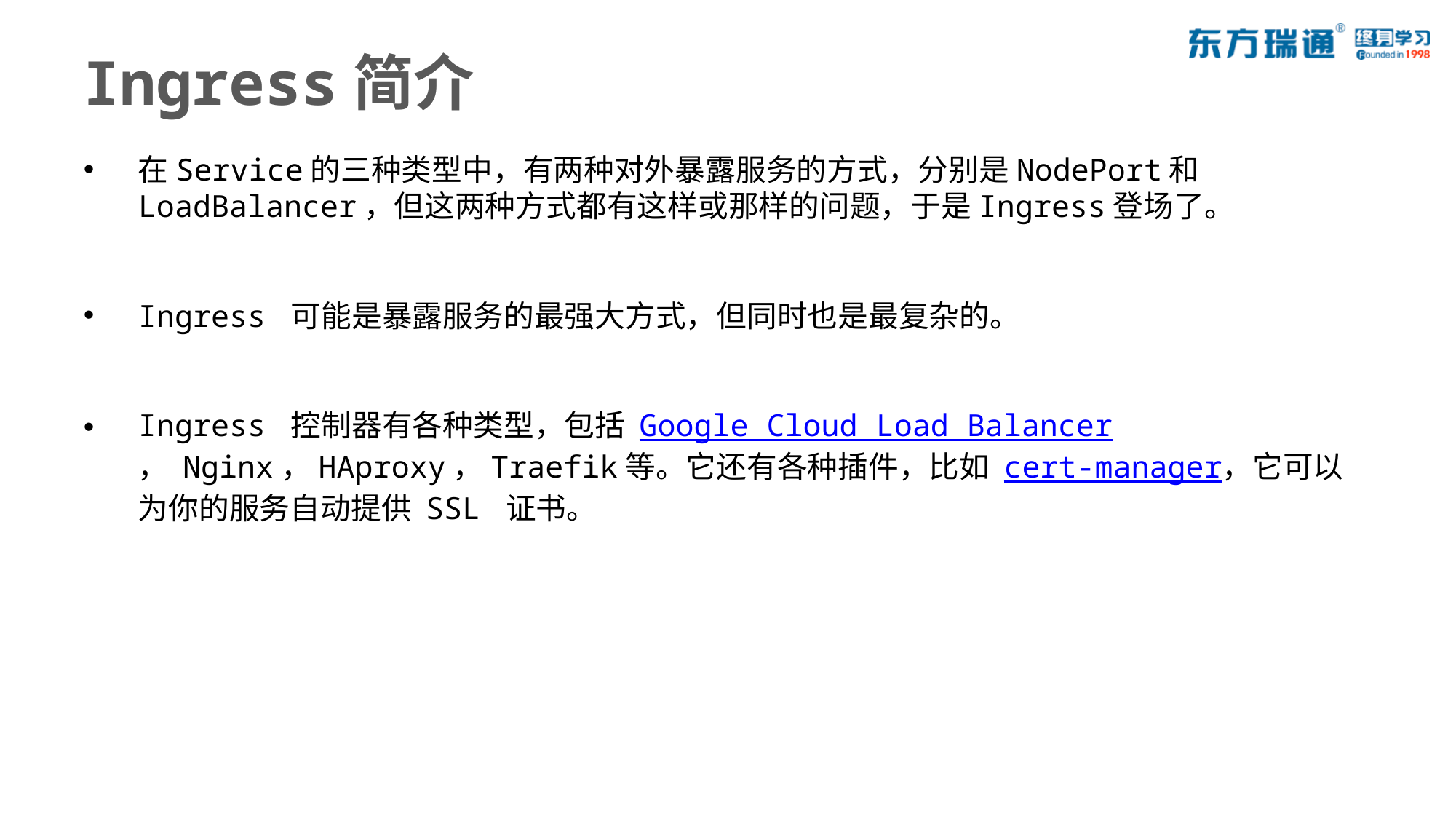

# Ingress简介
在Service的三种类型中，有两种对外暴露服务的方式，分别是NodePort和LoadBalancer，但这两种方式都有这样或那样的问题，于是Ingress登场了。

Ingress 可能是暴露服务的最强大方式，但同时也是最复杂的。

Ingress 控制器有各种类型，包括 Google Cloud Load Balancer， Nginx，HAproxy，Traefik等。它还有各种插件，比如 cert-manager，它可以为你的服务自动提供 SSL 证书。